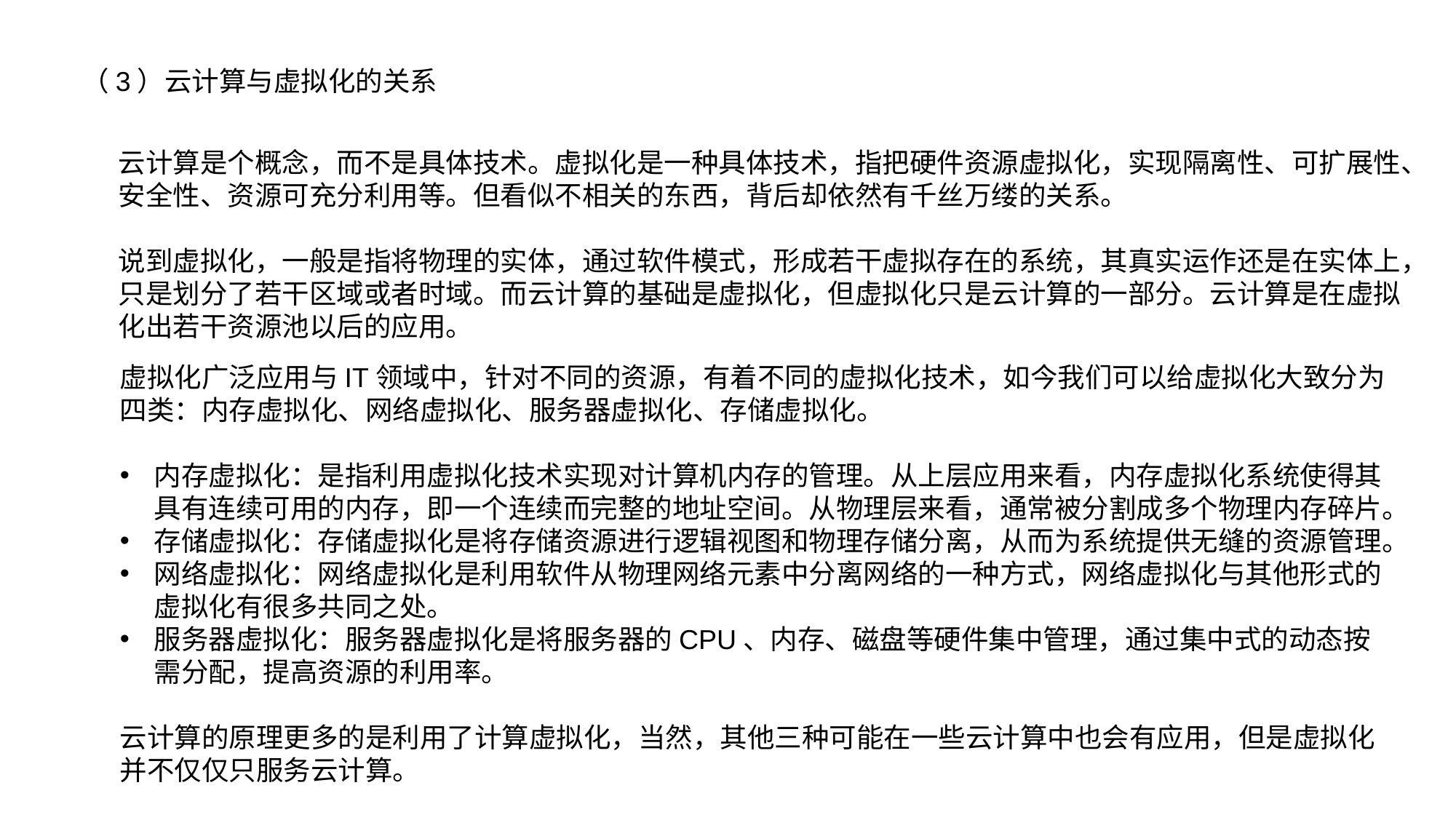

（3）云计算与虚拟化的关系
云计算是个概念，而不是具体技术。虚拟化是一种具体技术，指把硬件资源虚拟化，实现隔离性、可扩展性、安全性、资源可充分利用等。但看似不相关的东西，背后却依然有千丝万缕的关系。

说到虚拟化，一般是指将物理的实体，通过软件模式，形成若干虚拟存在的系统，其真实运作还是在实体上，只是划分了若干区域或者时域。而云计算的基础是虚拟化，但虚拟化只是云计算的一部分。云计算是在虚拟化出若干资源池以后的应用。

虚拟化广泛应用与IT领域中，针对不同的资源，有着不同的虚拟化技术，如今我们可以给虚拟化大致分为四类：内存虚拟化、网络虚拟化、服务器虚拟化、存储虚拟化。

内存虚拟化：是指利用虚拟化技术实现对计算机内存的管理。从上层应用来看，内存虚拟化系统使得其具有连续可用的内存，即一个连续而完整的地址空间。从物理层来看，通常被分割成多个物理内存碎片。
存储虚拟化：存储虚拟化是将存储资源进行逻辑视图和物理存储分离，从而为系统提供无缝的资源管理。
网络虚拟化：网络虚拟化是利用软件从物理网络元素中分离网络的一种方式，网络虚拟化与其他形式的虚拟化有很多共同之处。
服务器虚拟化：服务器虚拟化是将服务器的CPU、内存、磁盘等硬件集中管理，通过集中式的动态按需分配，提高资源的利用率。

云计算的原理更多的是利用了计算虚拟化，当然，其他三种可能在一些云计算中也会有应用，但是虚拟化并不仅仅只服务云计算。